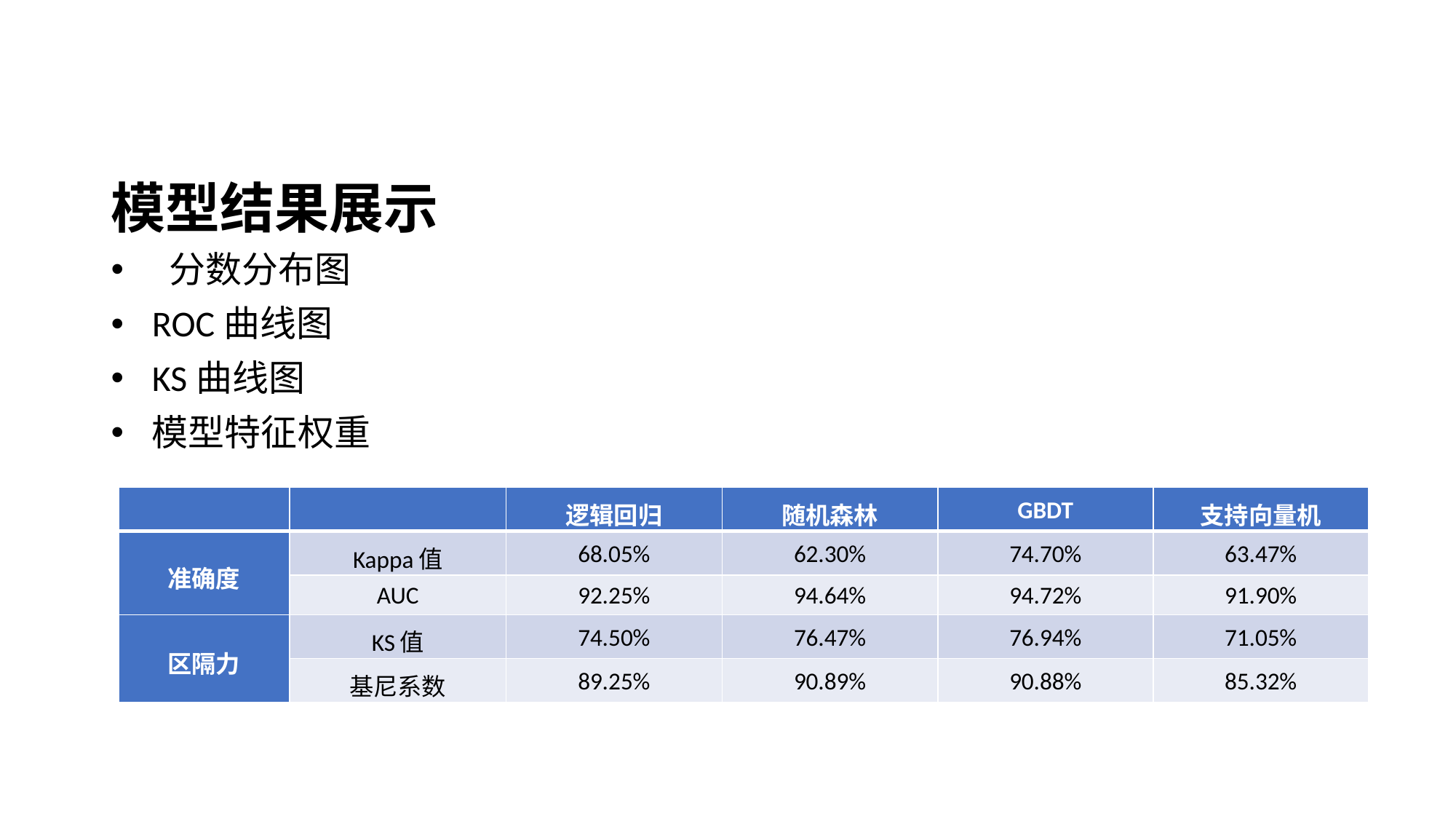

# 模型结果展示
 分数分布图
ROC曲线图
KS曲线图
模型特征权重
|  |  | 逻辑回归 | 随机森林 | GBDT | 支持向量机 |
| --- | --- | --- | --- | --- | --- |
| 准确度 | Kappa值 | 68.05% | 62.30% | 74.70% | 63.47% |
|  | AUC | 92.25% | 94.64% | 94.72% | 91.90% |
| 区隔力 | KS值 | 74.50% | 76.47% | 76.94% | 71.05% |
|  | 基尼系数 | 89.25% | 90.89% | 90.88% | 85.32% |